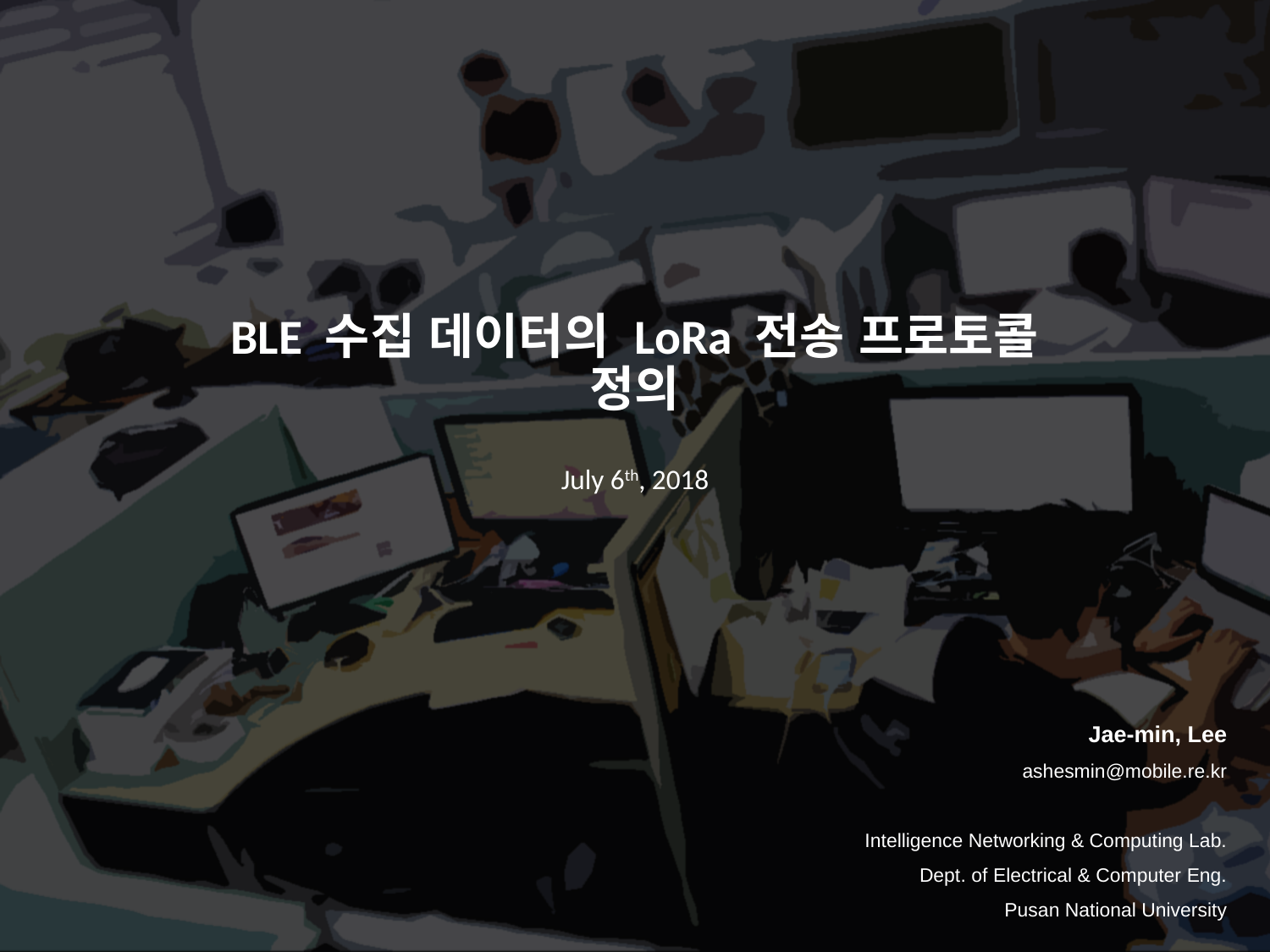

# BLE 수집 데이터의 LoRa 전송 프로토콜 정의
July 6th, 2018